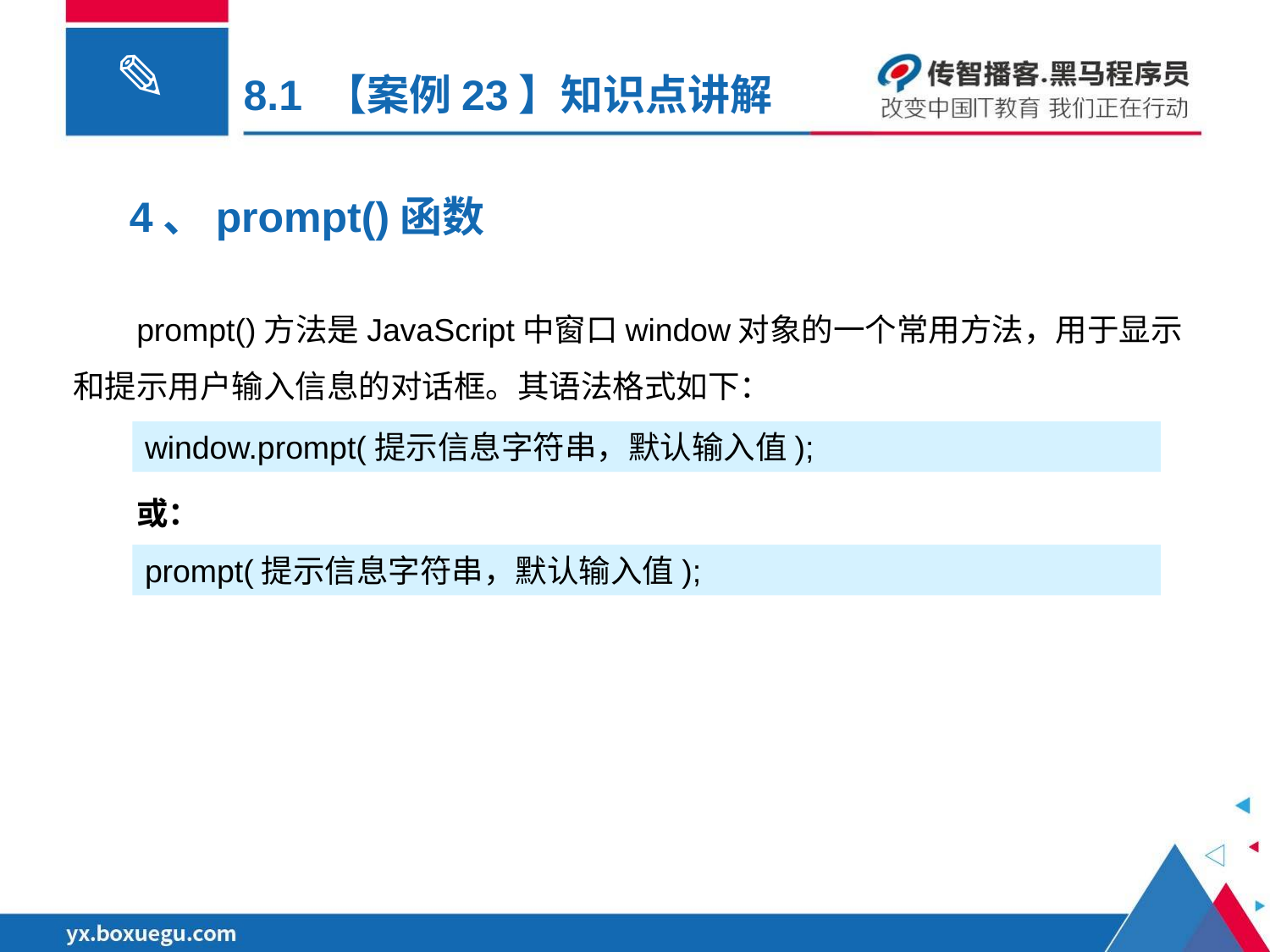

# 8.1 【案例23】知识点讲解
4、prompt()函数
prompt()方法是JavaScript中窗口window对象的一个常用方法，用于显示和提示用户输入信息的对话框。其语法格式如下：

或：

window.prompt(提示信息字符串，默认输入值);
prompt(提示信息字符串，默认输入值);